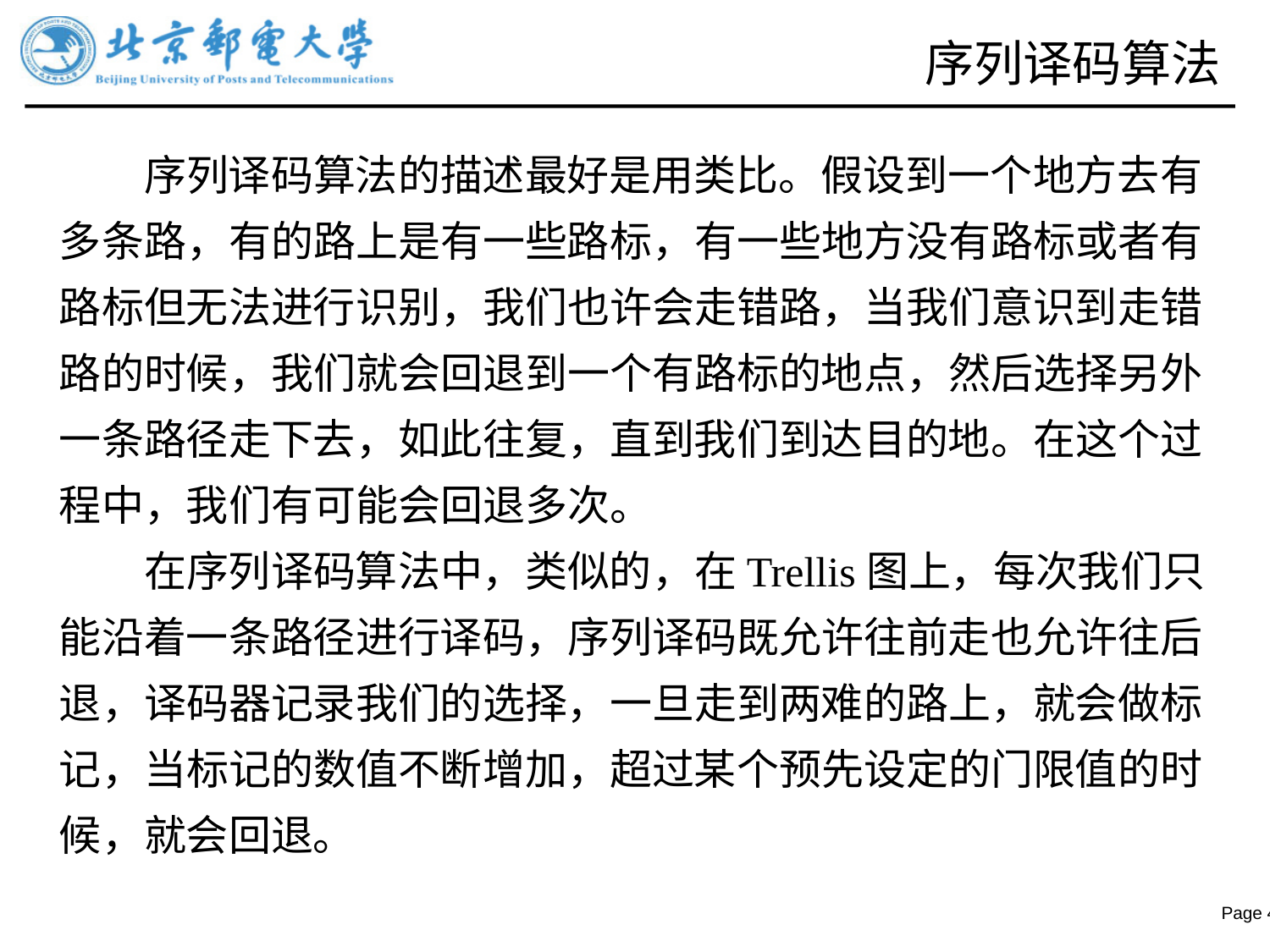

# 序列译码算法
序列译码算法的描述最好是用类比。假设到一个地方去有多条路，有的路上是有一些路标，有一些地方没有路标或者有路标但无法进行识别，我们也许会走错路，当我们意识到走错路的时候，我们就会回退到一个有路标的地点，然后选择另外一条路径走下去，如此往复，直到我们到达目的地。在这个过程中，我们有可能会回退多次。
在序列译码算法中，类似的，在Trellis图上，每次我们只能沿着一条路径进行译码，序列译码既允许往前走也允许往后退，译码器记录我们的选择，一旦走到两难的路上，就会做标记，当标记的数值不断增加，超过某个预先设定的门限值的时候，就会回退。